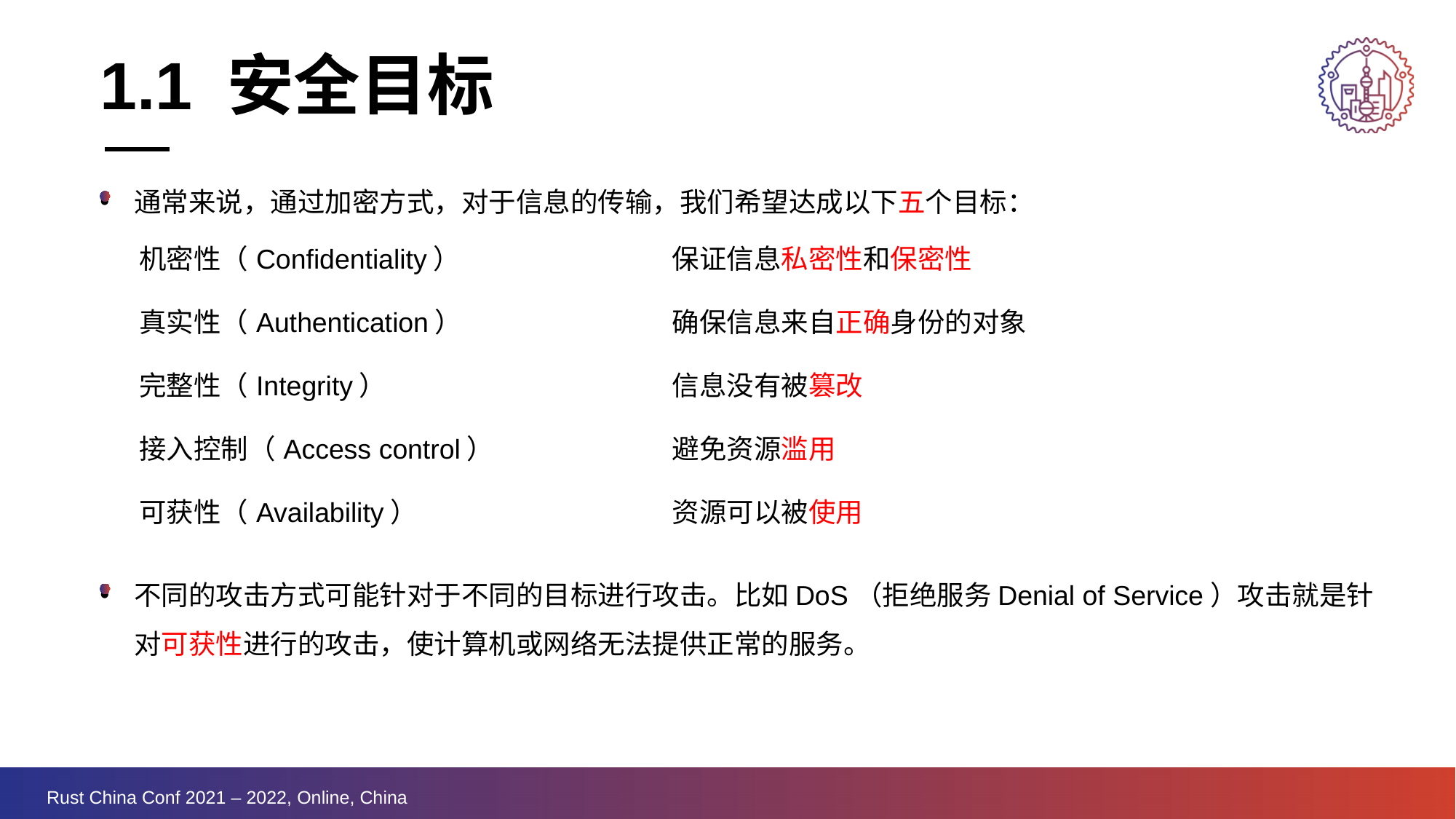

1.1 安全目标
通常来说，通过加密方式，对于信息的传输，我们希望达成以下五个目标：

不同的攻击方式可能针对于不同的目标进行攻击。比如DoS（拒绝服务Denial of Service）攻击就是针对可获性进行的攻击，使计算机或网络无法提供正常的服务。

| 机密性（Confidentiality） | 保证信息私密性和保密性 |
| --- | --- |
| 真实性（Authentication） | 确保信息来自正确身份的对象 |
| 完整性（Integrity） | 信息没有被篡改 |
| 接入控制（Access control） | 避免资源滥用 |
| 可获性（Availability） | 资源可以被使用 |